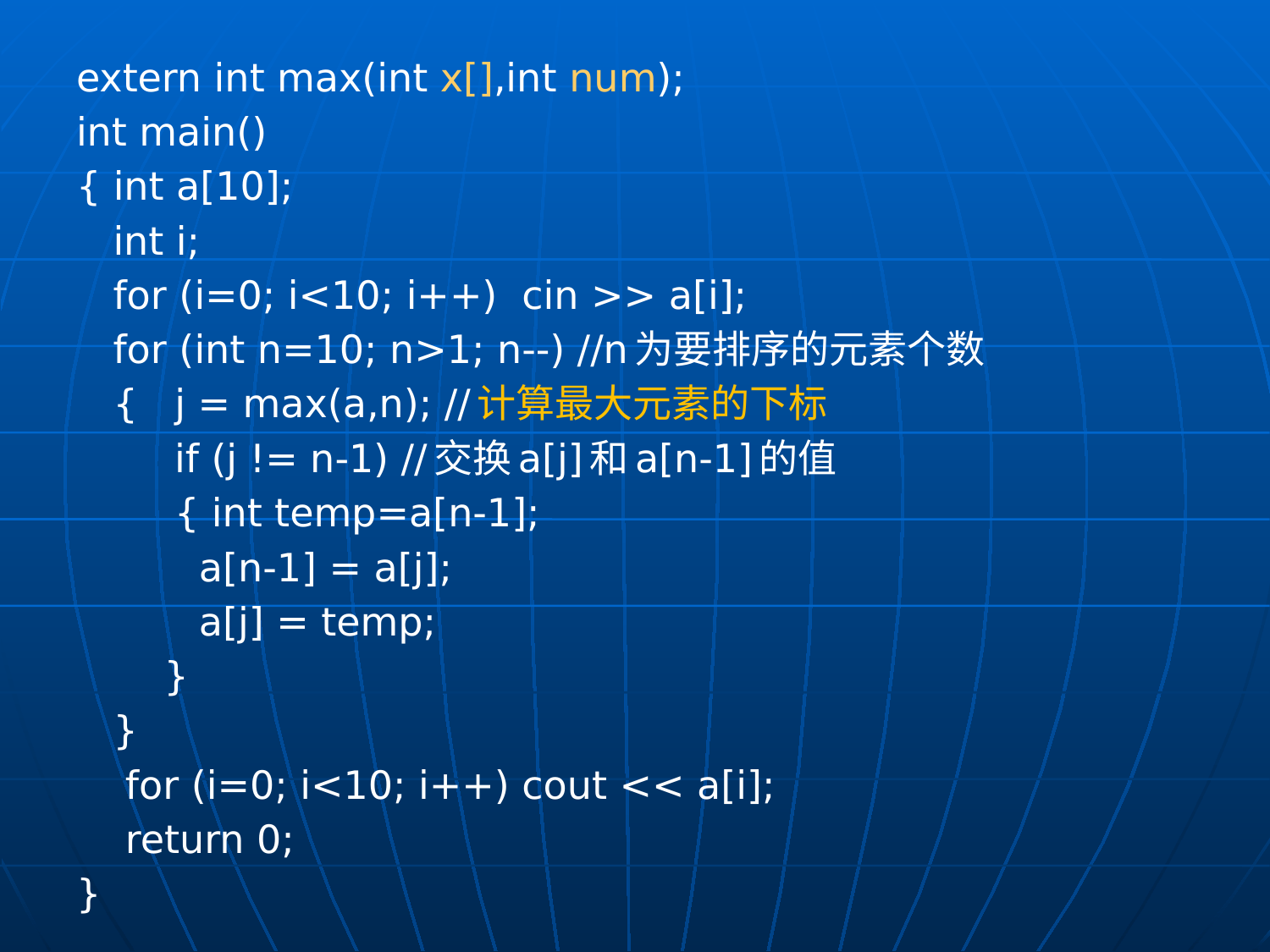

extern int max(int x[],int num);
int main()
{ int a[10];
   int i;
   for (i=0; i<10; i++)  cin >> a[i];
   for (int n=10; n>1; n--) //n为要排序的元素个数
   {   j = max(a,n); //计算最大元素的下标
        if (j != n-1) //交换a[j]和a[n-1]的值
        { int temp=a[n-1];
          a[n-1] = a[j];
          a[j] = temp;
	}
   }
    for (i=0; i<10; i++) cout << a[i];
    return 0;
}